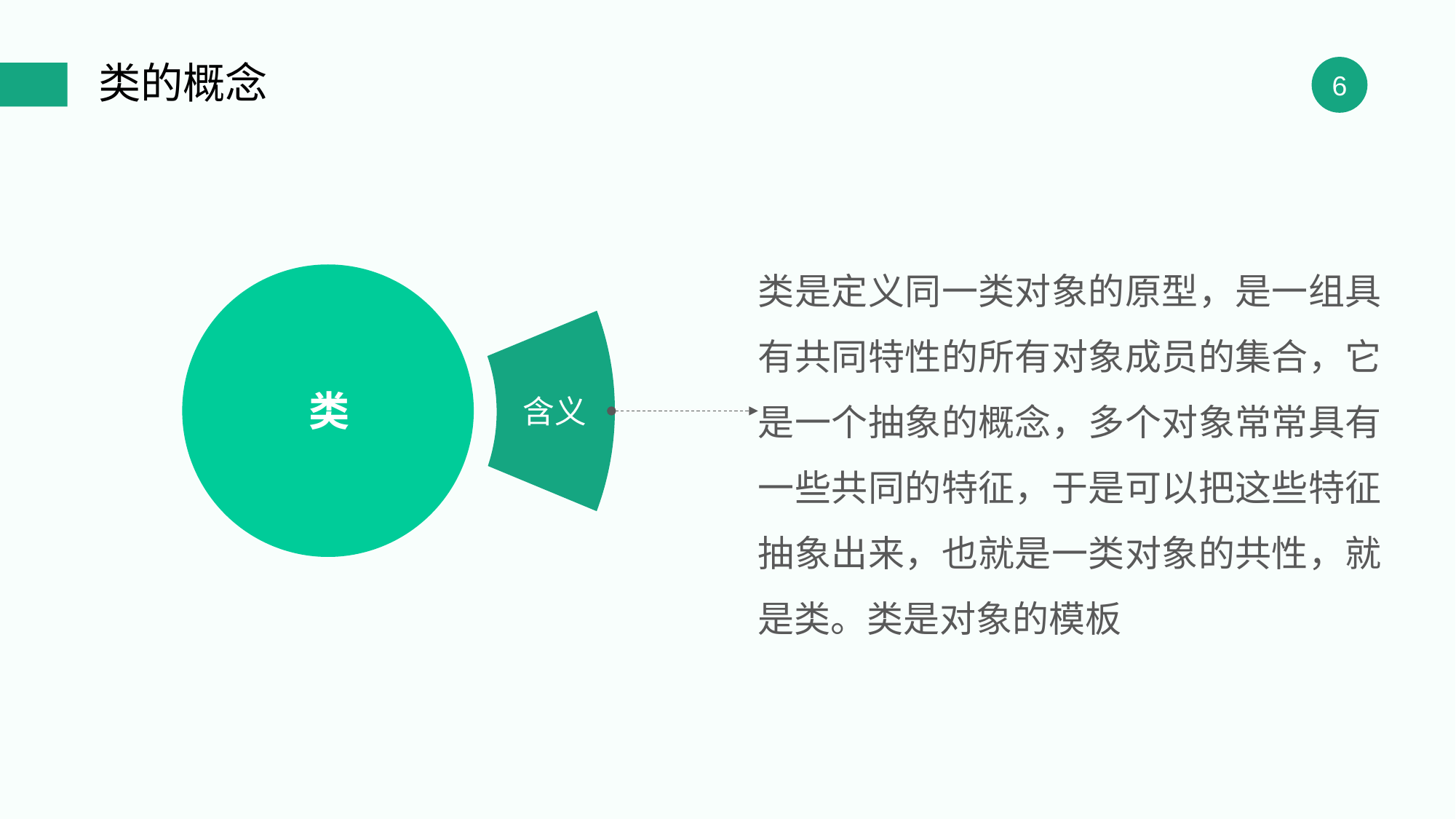

类的概念
类是定义同一类对象的原型，是一组具有共同特性的所有对象成员的集合，它是一个抽象的概念，多个对象常常具有一些共同的特征，于是可以把这些特征抽象出来，也就是一类对象的共性，就是类。类是对象的模板

类
含义